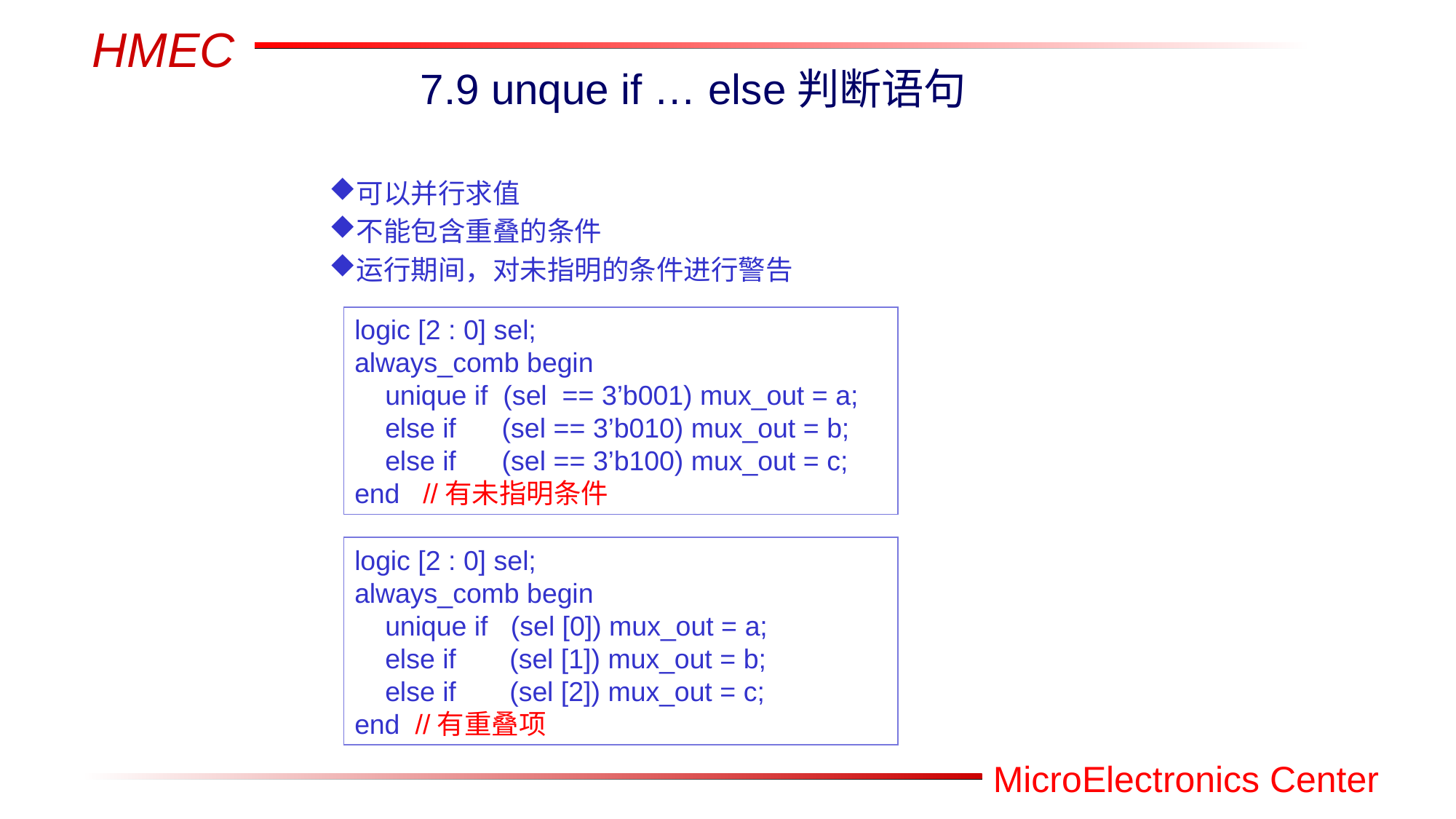

7.9 unque if … else判断语句
可以并行求值
不能包含重叠的条件
运行期间，对未指明的条件进行警告
logic [2 : 0] sel;
always_comb begin
    unique if  (sel  == 3’b001) mux_out = a;
    else if      (sel == 3’b010) mux_out = b;
    else if      (sel == 3’b100) mux_out = c;
end   //有未指明条件
logic [2 : 0] sel;
always_comb begin
    unique if   (sel [0]) mux_out = a;
    else if       (sel [1]) mux_out = b;
    else if       (sel [2]) mux_out = c;
end  //有重叠项